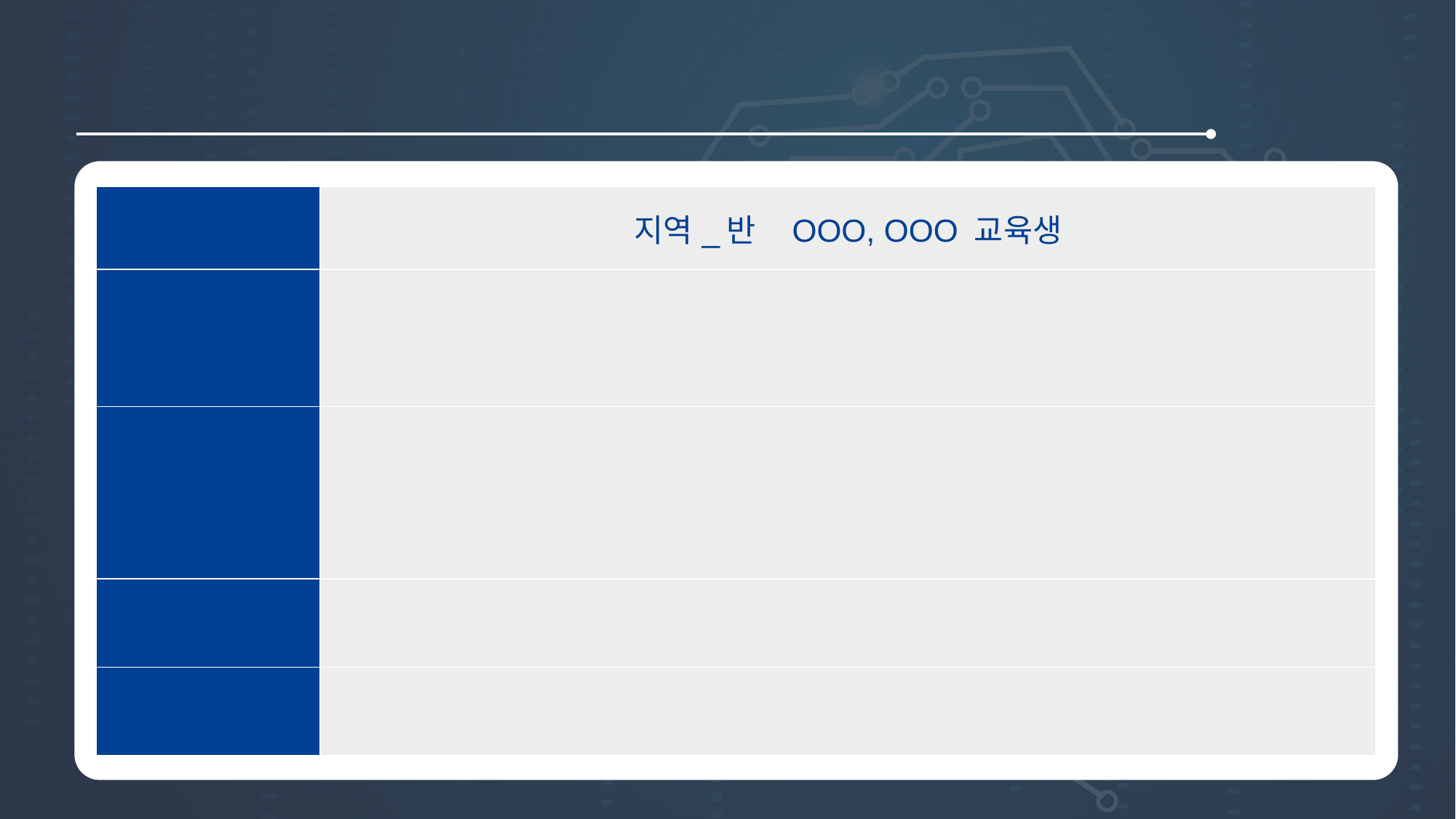

주제 :
| 팀 소개 | 지역\_반 OOO, OOO 교육생 |
| --- | --- |
| 문제 정의 |  |
| 기대 효과 |  |
| 데이터 종류 |  |
| 레이블 명 |  |